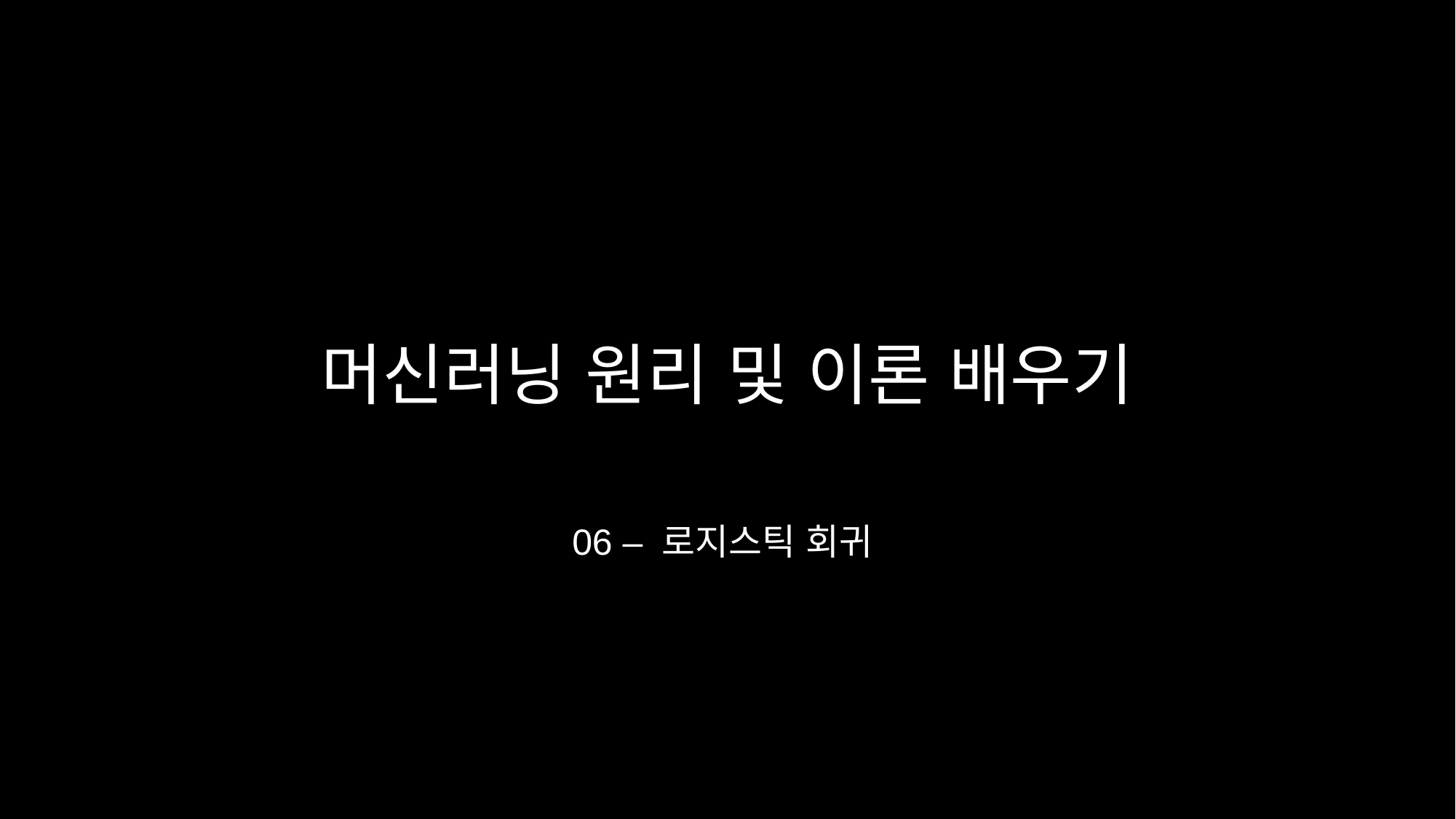

# 머신러닝 원리 및 이론 배우기
06 – 로지스틱 회귀